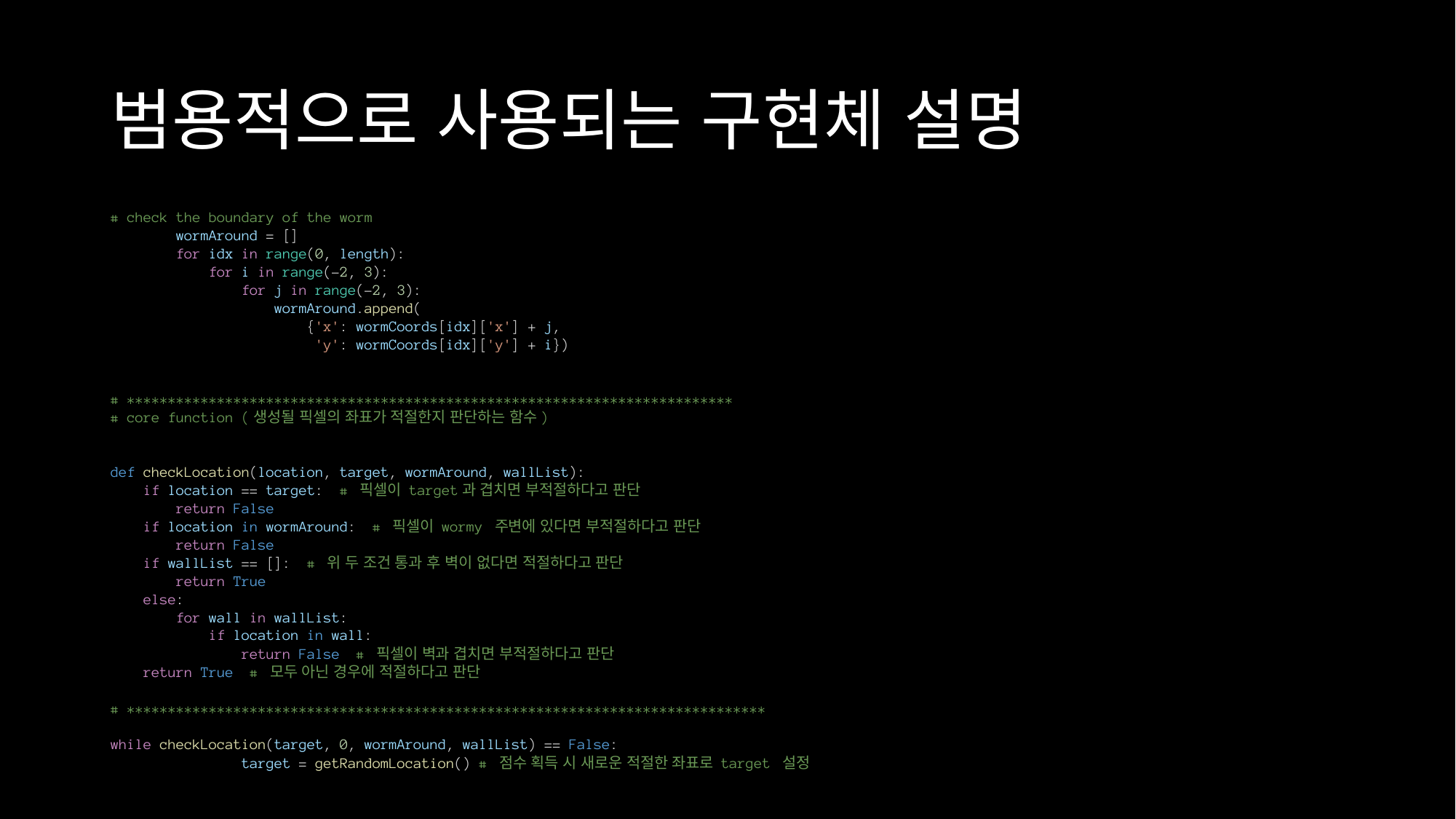

# 범용적으로 사용되는 구현체 설명
# check the boundary of the worm
        wormAround = []
        for idx in range(0, length):
            for i in range(-2, 3):
                for j in range(-2, 3):
                    wormAround.append(
                        {'x': wormCoords[idx]['x'] + j,
                         'y': wormCoords[idx]['y'] + i})

# **************************************************************************
# core function (생성될 픽셀의 좌표가 적절한지 판단하는 함수)
def checkLocation(location, target, wormAround, wallList):
    if location == target:  # 픽셀이 target과 겹치면 부적절하다고 판단
        return False
    if location in wormAround:  # 픽셀이 wormy 주변에 있다면 부적절하다고 판단
        return False
    if wallList == []:  # 위 두 조건 통과 후 벽이 없다면 적절하다고 판단
        return True
    else:
        for wall in wallList:
            if location in wall:
                return False  # 픽셀이 벽과 겹치면 부적절하다고 판단
    return True  # 모두 아닌 경우에 적절하다고 판단
# ******************************************************************************

while checkLocation(target, 0, wormAround, wallList) == False:
                target = getRandomLocation() # 점수 획득 시 새로운 적절한 좌표로 target 설정